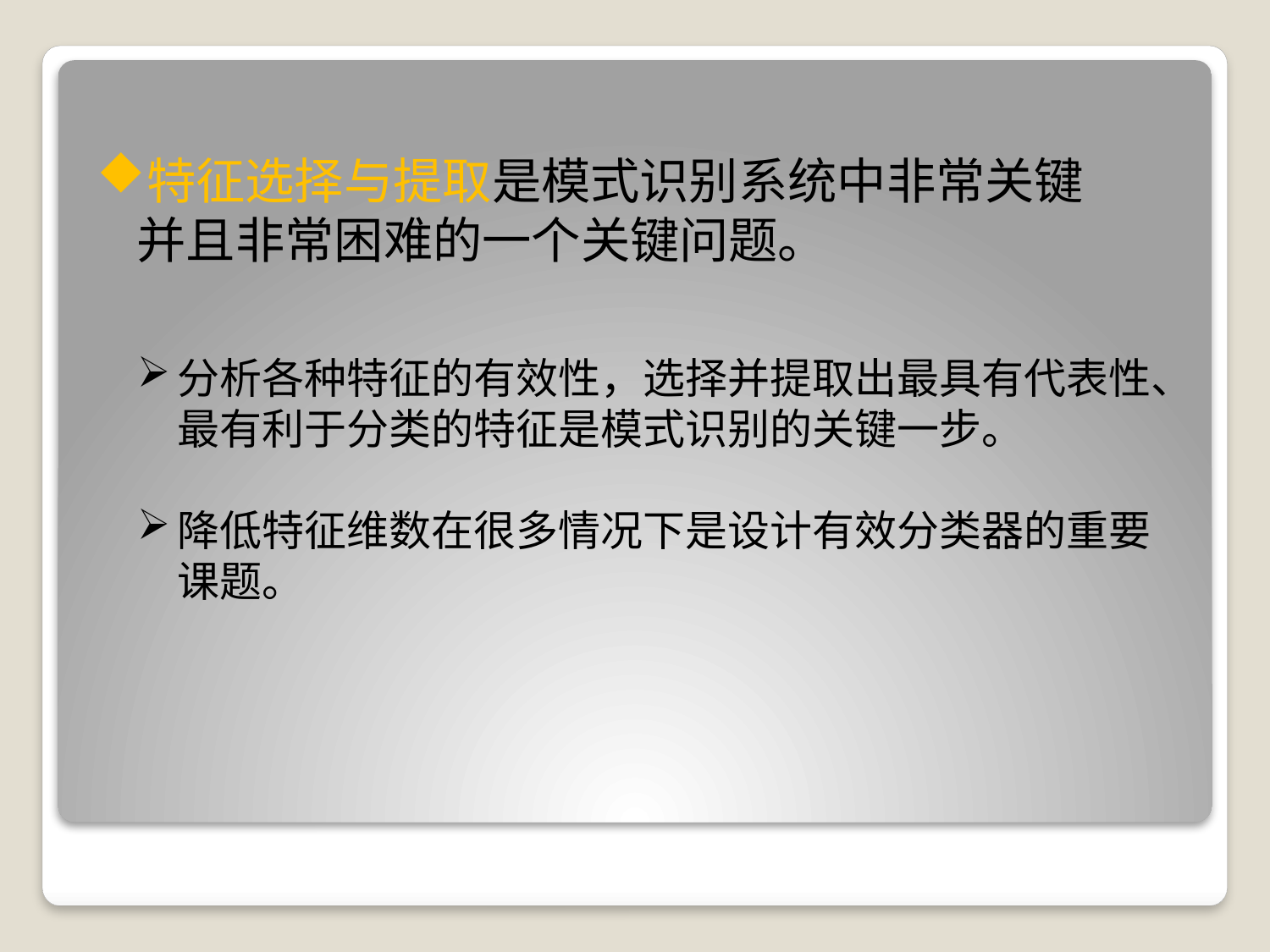

特征选择与提取是模式识别系统中非常关键并且非常困难的一个关键问题。
分析各种特征的有效性，选择并提取出最具有代表性、最有利于分类的特征是模式识别的关键一步。

降低特征维数在很多情况下是设计有效分类器的重要课题。